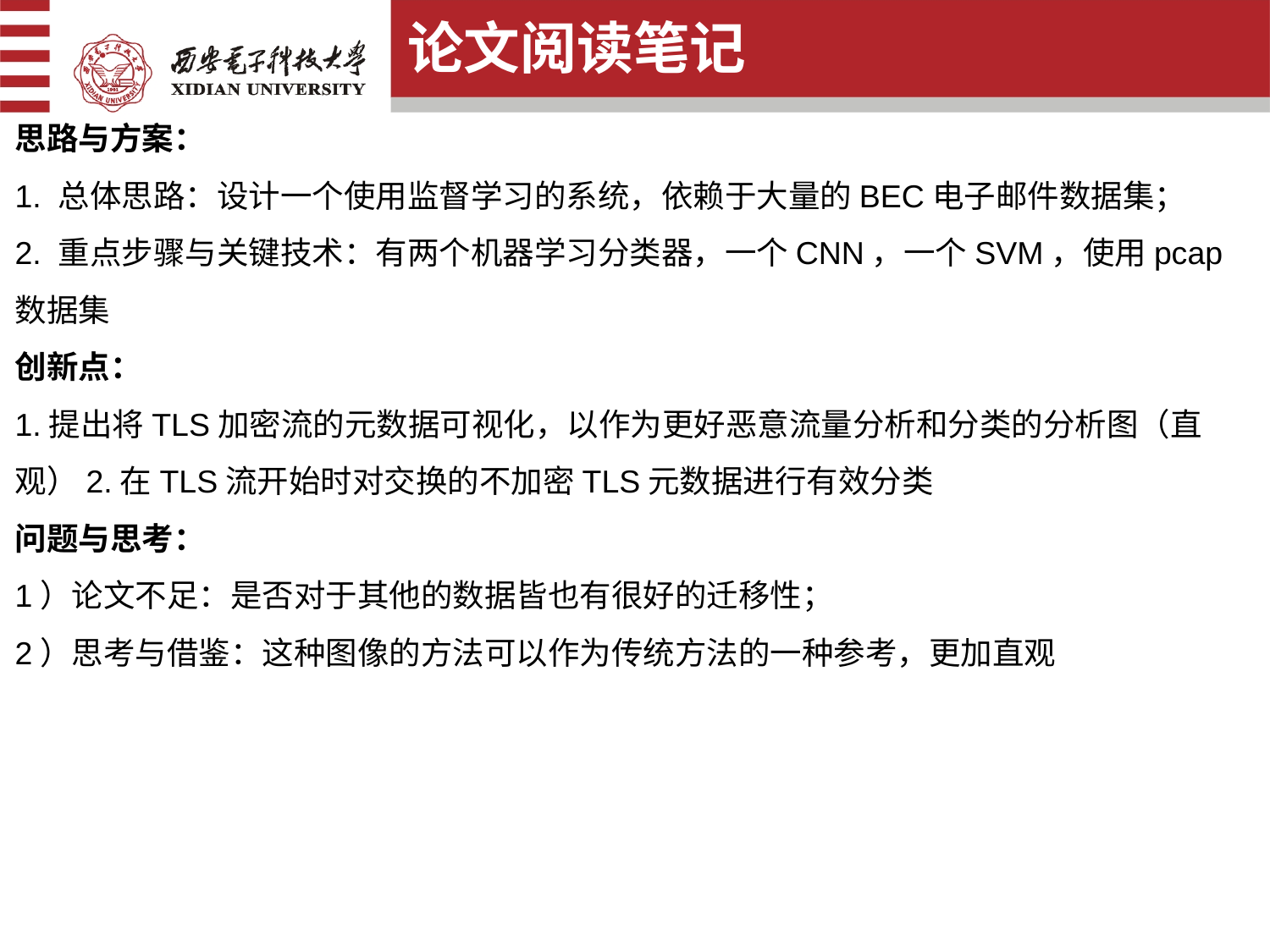

论文阅读笔记
思路与方案：
1. 总体思路：设计一个使用监督学习的系统，依赖于大量的BEC电子邮件数据集；
2. 重点步骤与关键技术：有两个机器学习分类器，一个CNN，一个SVM，使用pcap数据集
创新点：
1.提出将TLS加密流的元数据可视化，以作为更好恶意流量分析和分类的分析图（直观）2.在TLS流开始时对交换的不加密TLS元数据进行有效分类
问题与思考：
1）论文不足：是否对于其他的数据皆也有很好的迁移性；
2）思考与借鉴：这种图像的方法可以作为传统方法的一种参考，更加直观